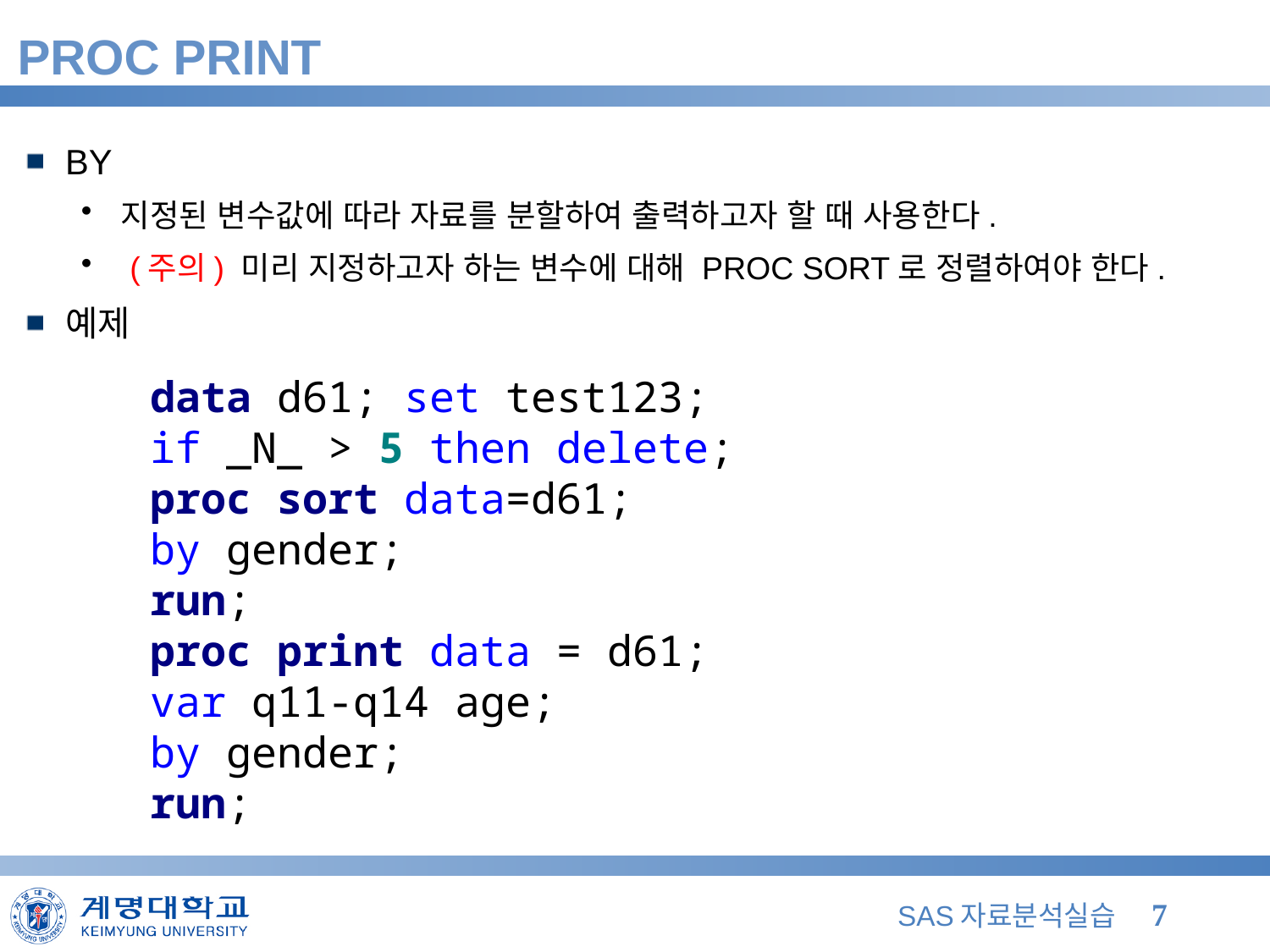

# PROC PRINT
BY
지정된 변수값에 따라 자료를 분할하여 출력하고자 할 때 사용한다.
 (주의) 미리 지정하고자 하는 변수에 대해 PROC SORT로 정렬하여야 한다.
예제
data d61; set test123;
if _N_ > 5 then delete;
proc sort data=d61;
by gender;
run;
proc print data = d61;
var q11-q14 age;
by gender;
run;